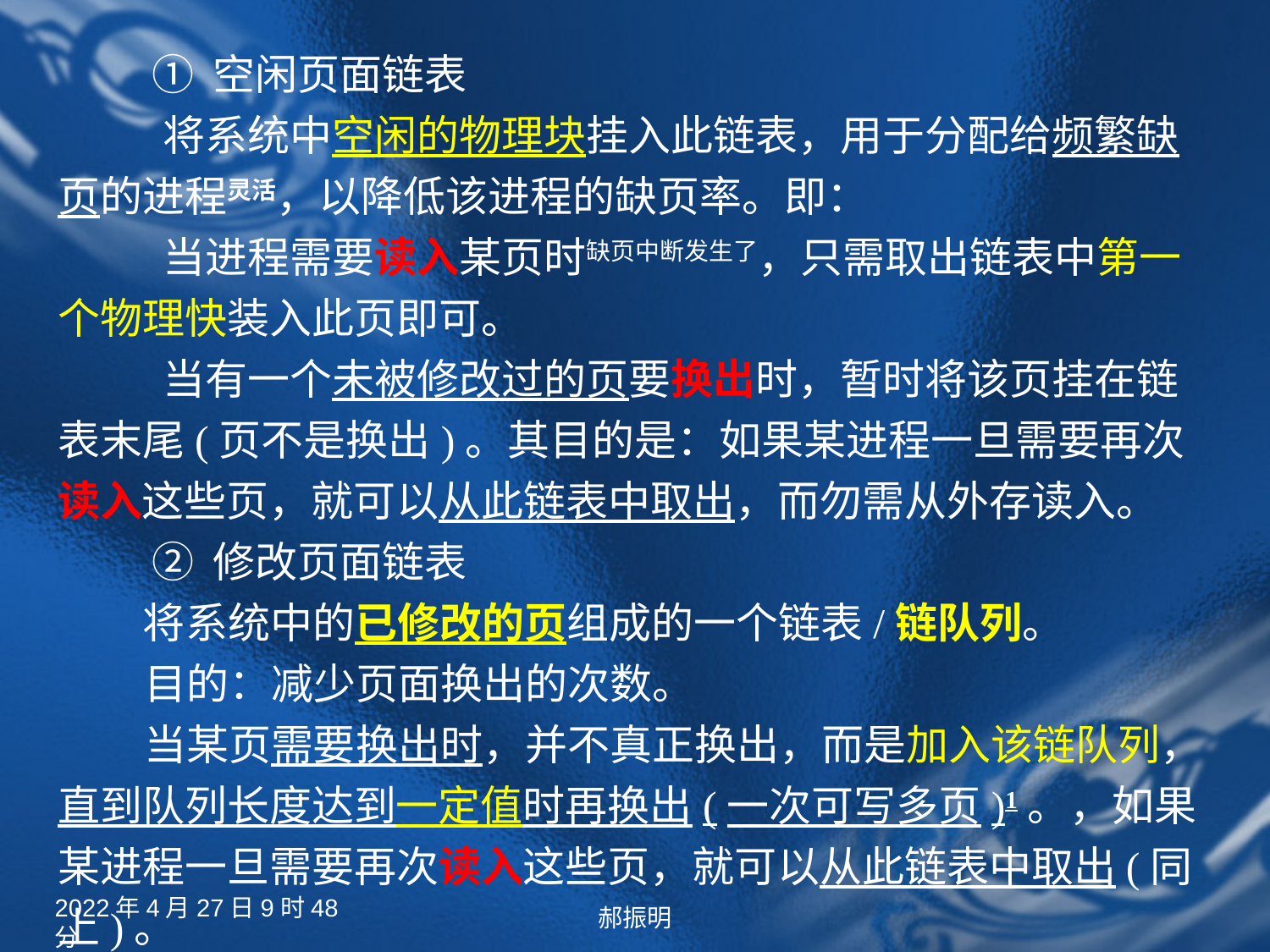

①  空闲页面链表
          将系统中空闲的物理块挂入此链表，用于分配给频繁缺页的进程灵活，以降低该进程的缺页率。即：
          当进程需要读入某页时缺页中断发生了，只需取出链表中第一个物理快装入此页即可。
          当有一个未被修改过的页要换出时，暂时将该页挂在链表末尾(页不是换出)。其目的是：如果某进程一旦需要再次读入这些页，就可以从此链表中取出，而勿需从外存读入。
　　 ②  修改页面链表
         将系统中的已修改的页组成的一个链表/链队列。
        目的：减少页面换出的次数。
        当某页需要换出时，并不真正换出，而是加入该链队列，直到队列长度达到一定值时再换出(一次可写多页)1。，如果某进程一旦需要再次读入这些页，就可以从此链表中取出(同上)。
#
2022年4月27日9时48分
郝振明